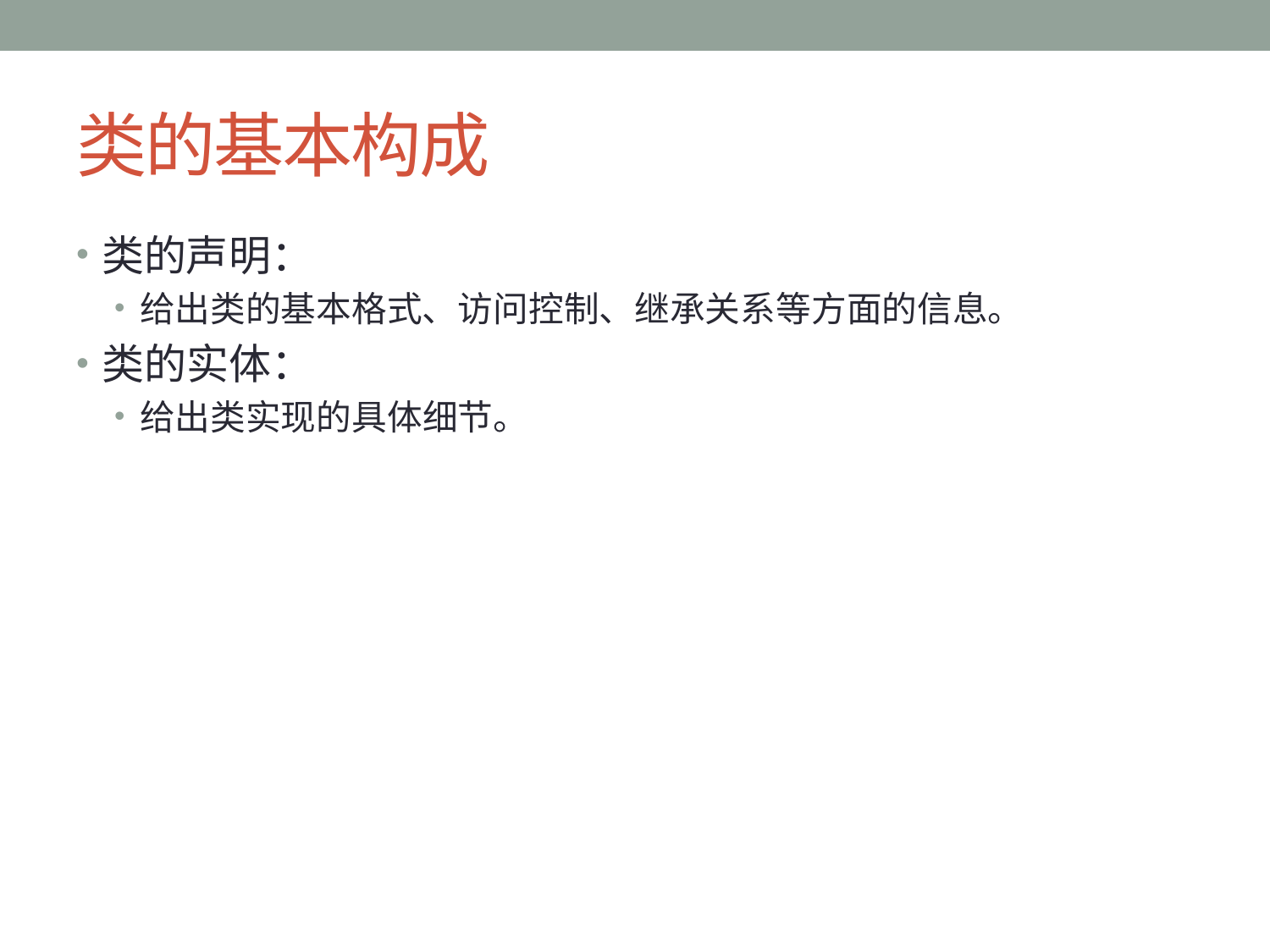

# 类的基本构成
类的声明：
给出类的基本格式、访问控制、继承关系等方面的信息。
类的实体：
给出类实现的具体细节。